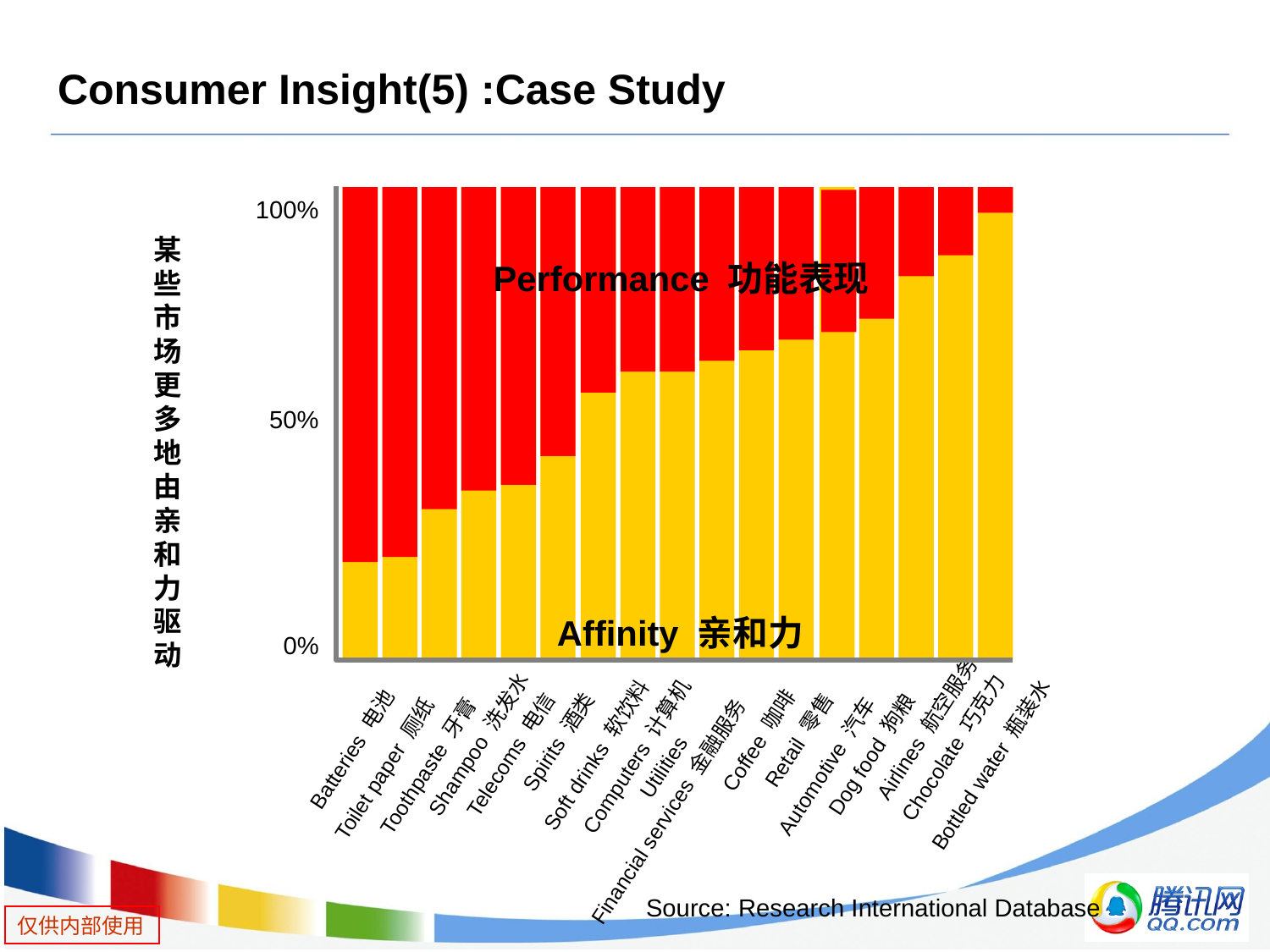

# Consumer Insight(5) :Case Study

100%

某些市场更多地由亲和力驱动
Performance 功能表现
50%
Affinity 亲和力
0%
Retail 零售
Spirits 酒类
Coffee 咖啡
Utilities
Airlines 航空服务
Batteries 电池
Dog food 狗粮
Shampoo 洗发水
Telecoms 电信
Chocolate 巧克力
Soft drinks 软饮料
Computers 计算机
Toothpaste 牙膏
Automotive 汽车
Toilet paper 厕纸
Bottled water 瓶装水

Financial services 金融服务
Source: Research International Database